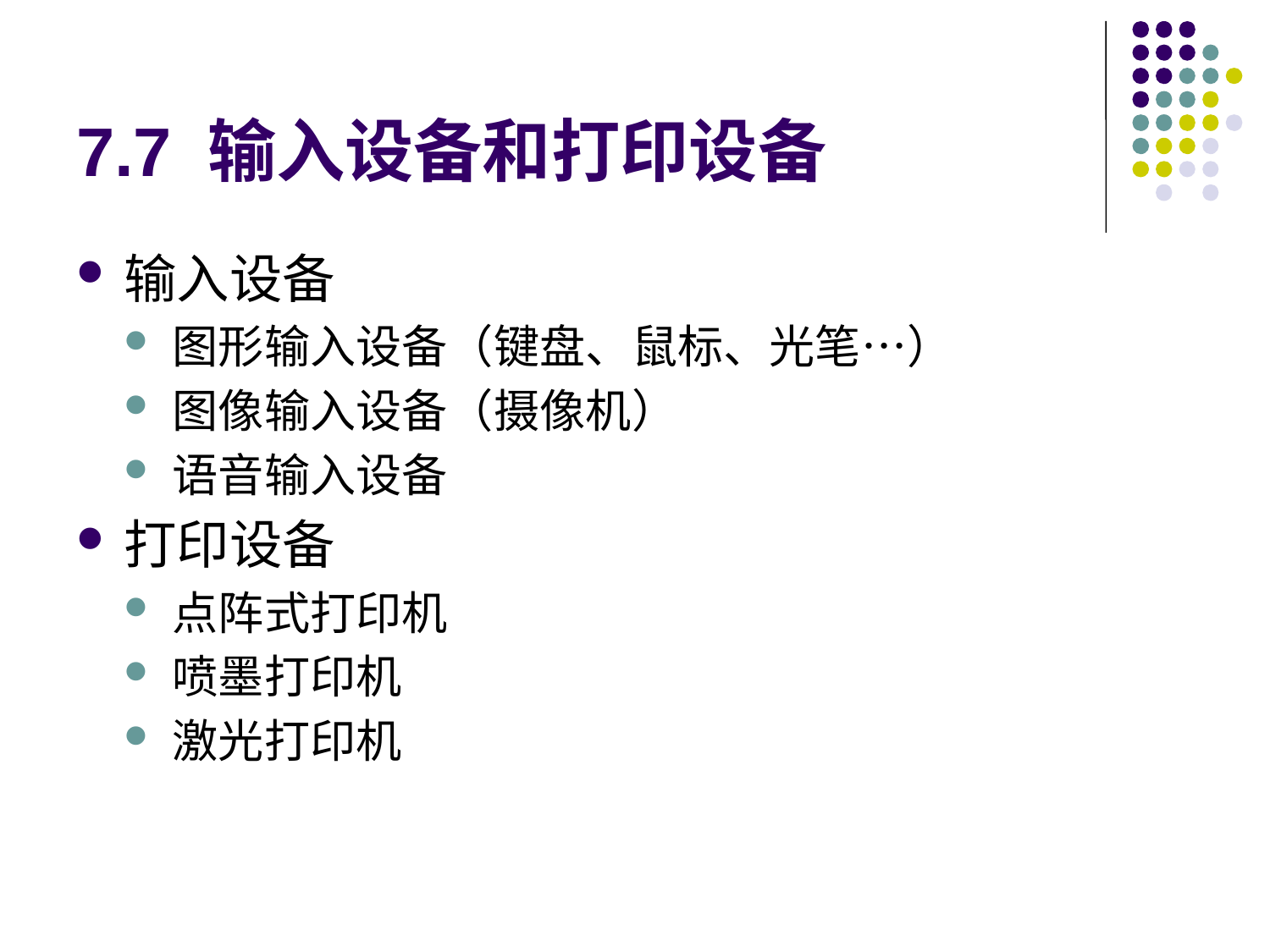

# 7.7 输入设备和打印设备
输入设备
图形输入设备（键盘、鼠标、光笔…）
图像输入设备（摄像机）
语音输入设备
打印设备
点阵式打印机
喷墨打印机
激光打印机
65